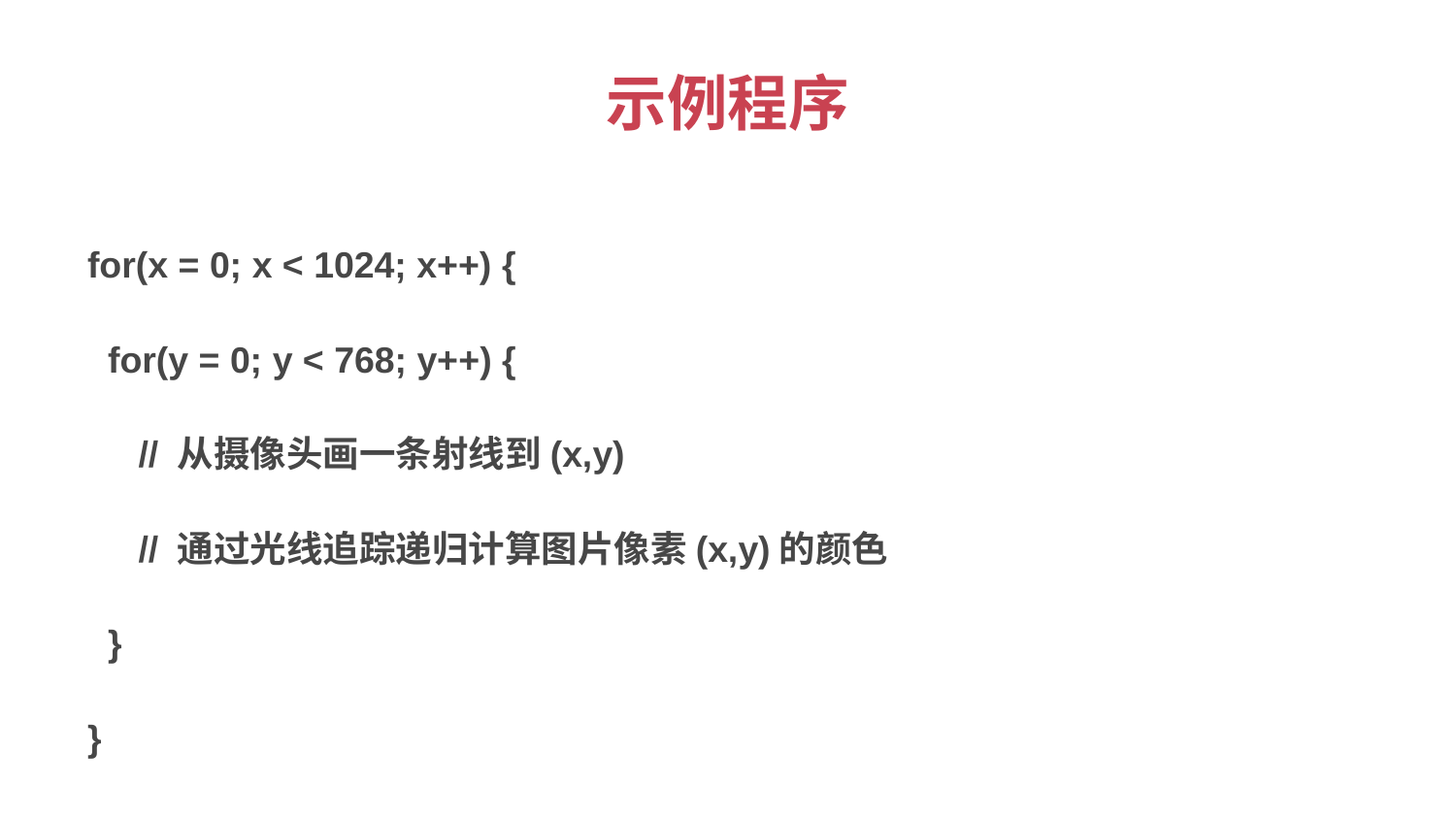

# 示例程序
for(x = 0; x < 1024; x++) {
  for(y = 0; y < 768; y++) {
     // 从摄像头画一条射线到(x,y)
     // 通过光线追踪递归计算图片像素(x,y)的颜色
  }
}